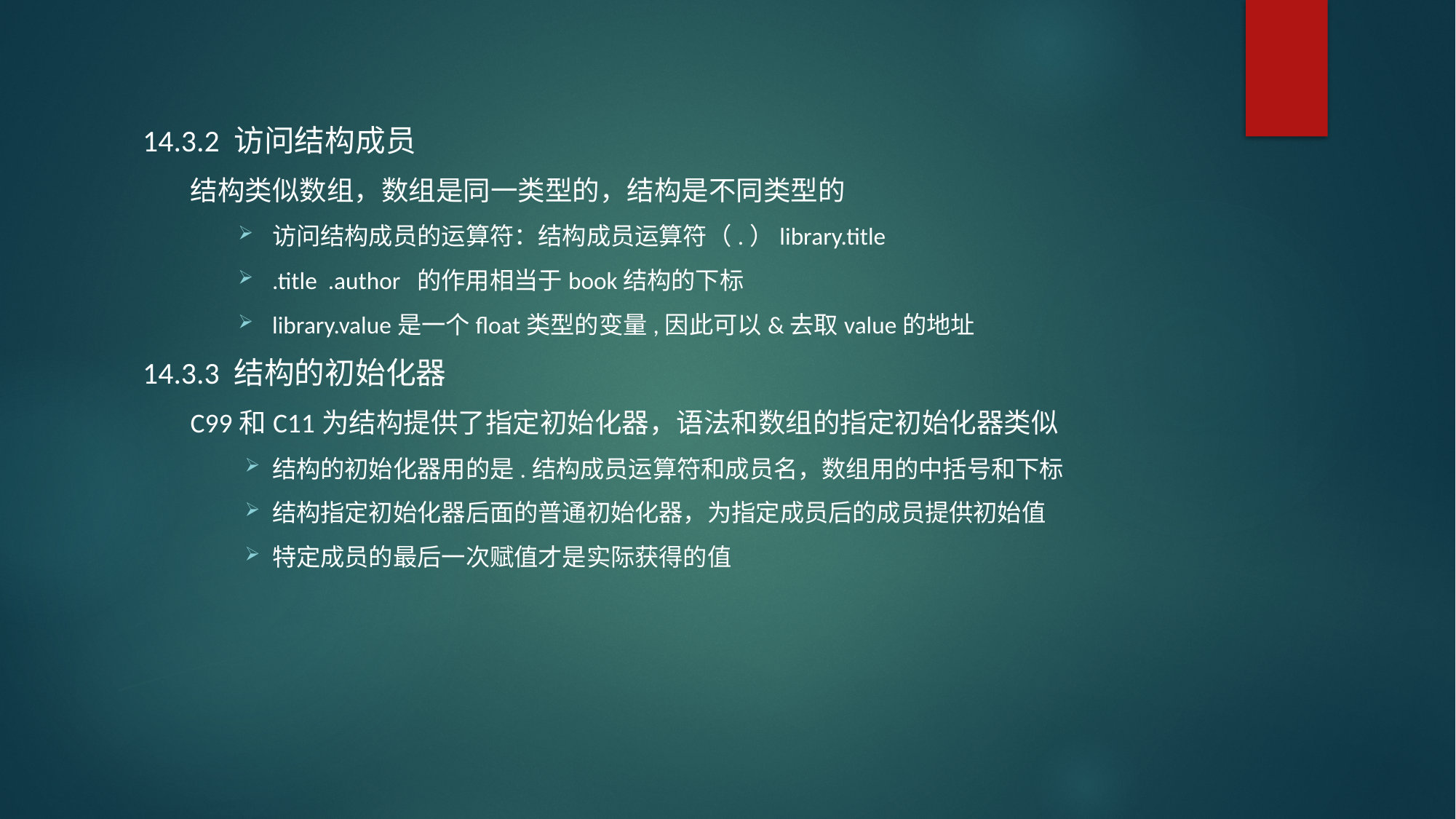

14.3.2 访问结构成员
结构类似数组，数组是同一类型的，结构是不同类型的
访问结构成员的运算符：结构成员运算符（.）library.title
.title  .author  的作用相当于book结构的下标
library.value是一个float类型的变量,因此可以&去取value的地址
14.3.3 结构的初始化器
C99和C11为结构提供了指定初始化器，语法和数组的指定初始化器类似
结构的初始化器用的是.结构成员运算符和成员名，数组用的中括号和下标
结构指定初始化器后面的普通初始化器，为指定成员后的成员提供初始值
特定成员的最后一次赋值才是实际获得的值